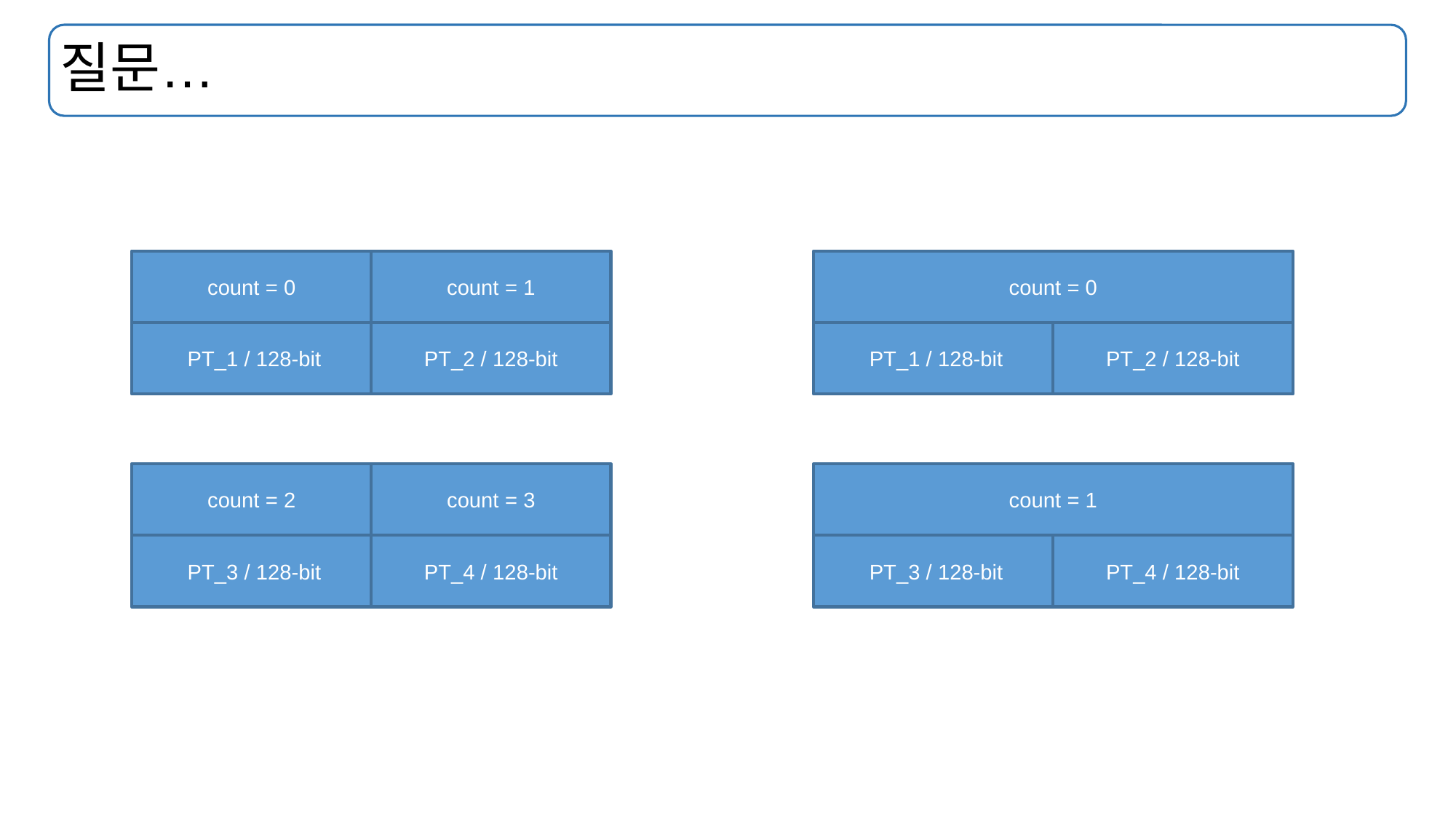

# 질문…
count = 0
count = 1
count = 0
 PT_1 / 128-bit
PT_2 / 128-bit
 PT_1 / 128-bit
PT_2 / 128-bit
count = 2
count = 3
count = 1
 PT_3 / 128-bit
PT_4 / 128-bit
 PT_3 / 128-bit
PT_4 / 128-bit